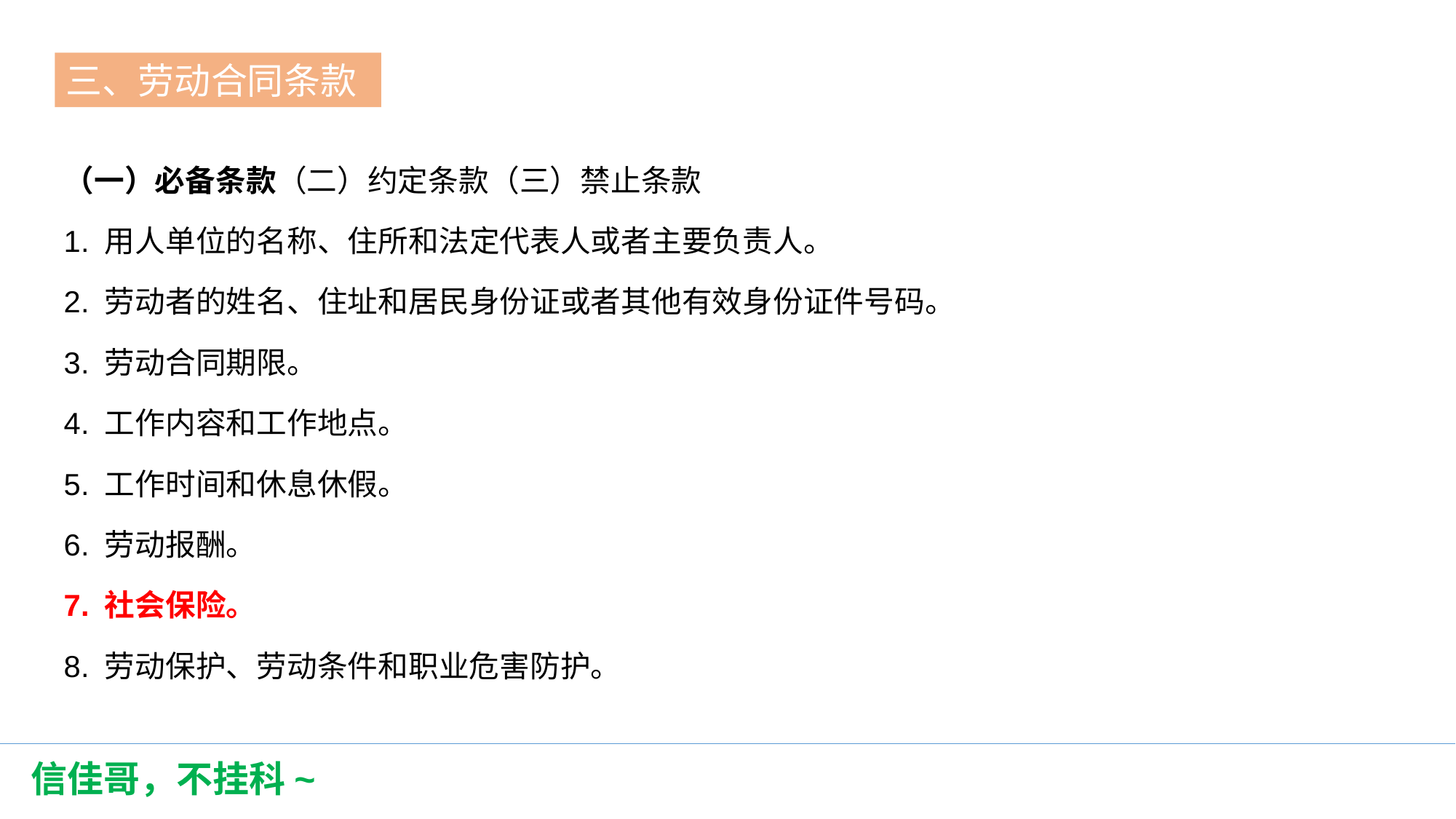

三、劳动合同条款
第一节
（一）必备条款（二）约定条款（三）禁止条款
1. 用人单位的名称、住所和法定代表人或者主要负责人。
2. 劳动者的姓名、住址和居民身份证或者其他有效身份证件号码。
3. 劳动合同期限。
4. 工作内容和工作地点。
5. 工作时间和休息休假。
6. 劳动报酬。
7. 社会保险。
8. 劳动保护、劳动条件和职业危害防护。